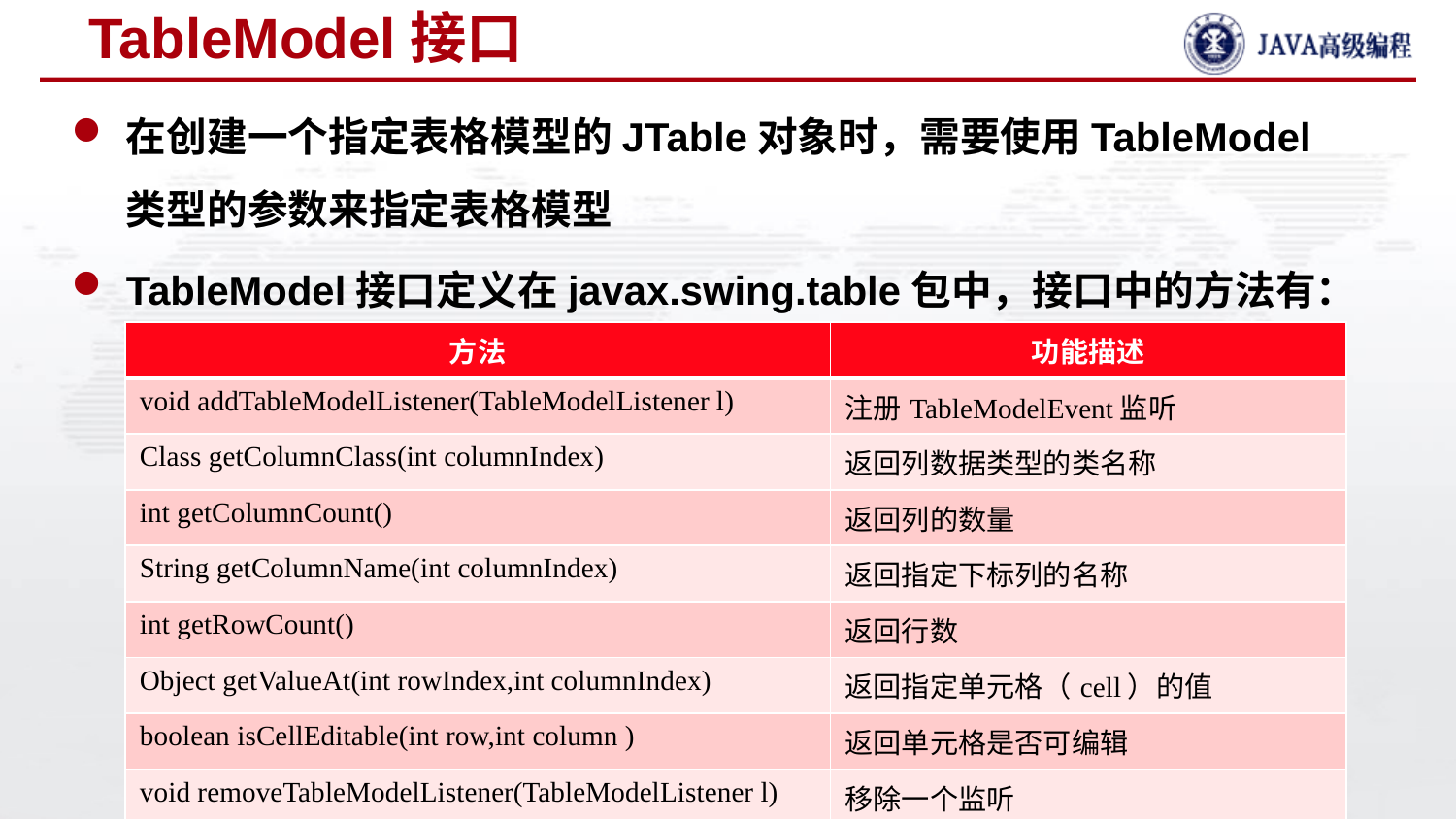

# TableModel接口
在创建一个指定表格模型的JTable对象时，需要使用TableModel类型的参数来指定表格模型
TableModel接口定义在javax.swing.table包中，接口中的方法有：

| 方法 | 功能描述 |
| --- | --- |
| void addTableModelListener(TableModelListener l) | 注册TableModelEvent监听 |
| Class getColumnClass(int columnIndex) | 返回列数据类型的类名称 |
| int getColumnCount() | 返回列的数量 |
| String getColumnName(int columnIndex) | 返回指定下标列的名称 |
| int getRowCount() | 返回行数 |
| Object getValueAt(int rowIndex,int columnIndex) | 返回指定单元格（cell）的值 |
| boolean isCellEditable(int row,int column ) | 返回单元格是否可编辑 |
| void removeTableModelListener(TableModelListener l) | 移除一个监听 |
| void setValueAt(Object aValue,int row,int column) | 设置指定单元格的值 |